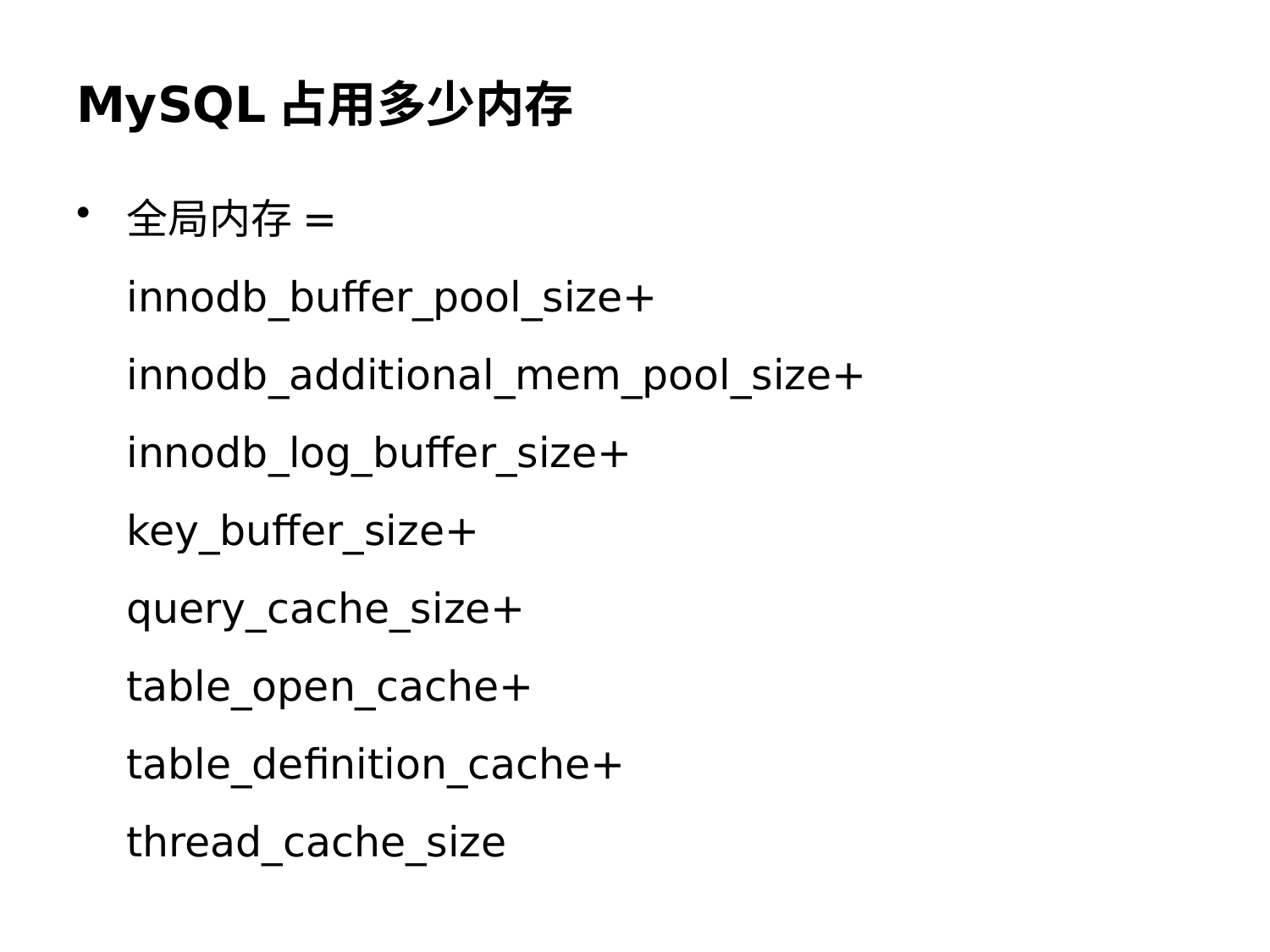

# MySQL占用多少内存
全局内存=
	innodb_buffer_pool_size+
	innodb_additional_mem_pool_size+
	innodb_log_buffer_size+
	key_buffer_size+
	query_cache_size+
	table_open_cache+
	table_definition_cache+
	thread_cache_size